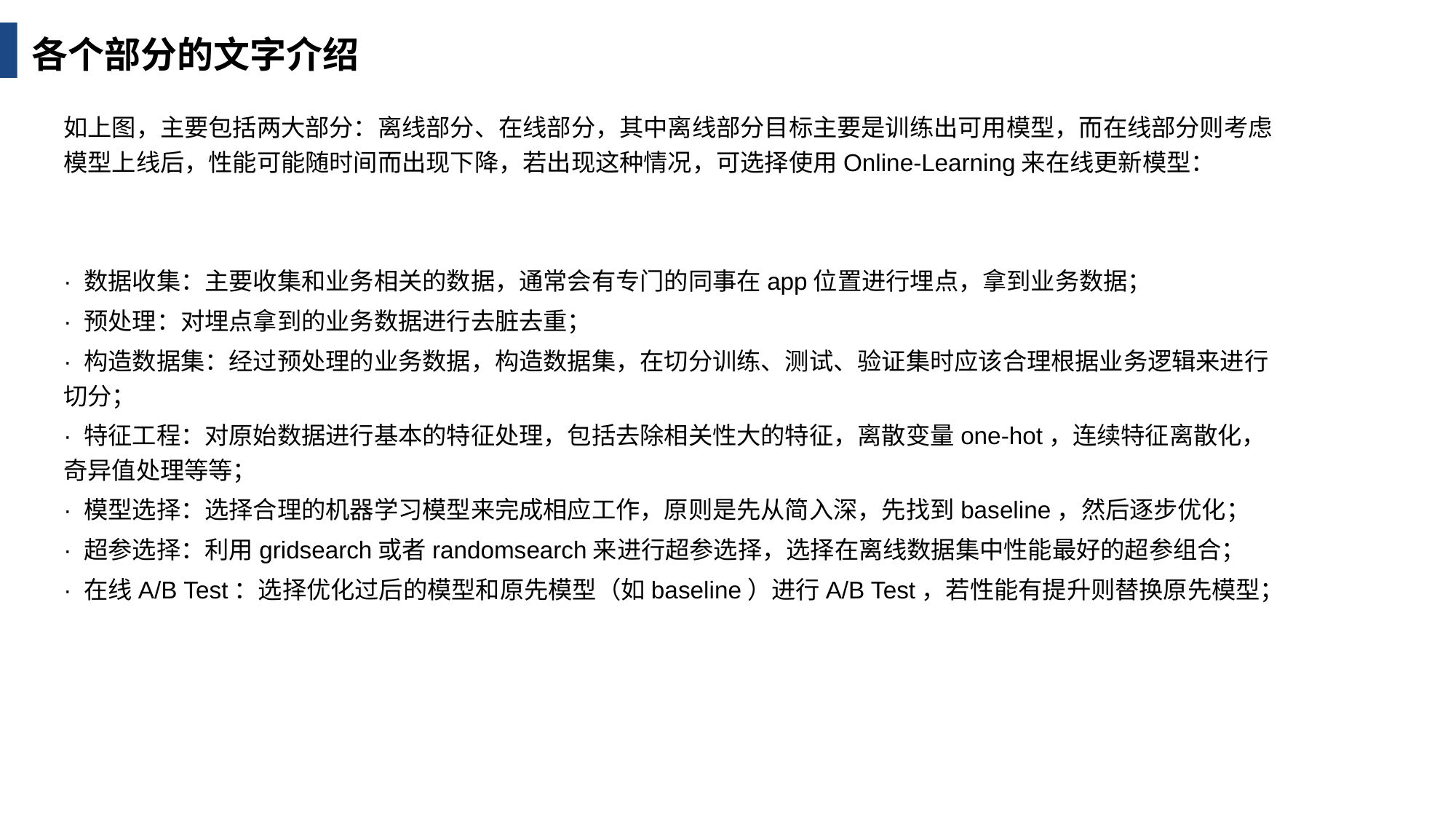

各个部分的文字介绍
如上图，主要包括两大部分：离线部分、在线部分，其中离线部分目标主要是训练出可用模型，而在线部分则考虑模型上线后，性能可能随时间而出现下降，若出现这种情况，可选择使用Online-Learning来在线更新模型：

· 数据收集：主要收集和业务相关的数据，通常会有专门的同事在app位置进行埋点，拿到业务数据；
· 预处理：对埋点拿到的业务数据进行去脏去重；
· 构造数据集：经过预处理的业务数据，构造数据集，在切分训练、测试、验证集时应该合理根据业务逻辑来进行切分；
· 特征工程：对原始数据进行基本的特征处理，包括去除相关性大的特征，离散变量one-hot，连续特征离散化，奇异值处理等等；
· 模型选择：选择合理的机器学习模型来完成相应工作，原则是先从简入深，先找到baseline，然后逐步优化；
· 超参选择：利用gridsearch或者randomsearch来进行超参选择，选择在离线数据集中性能最好的超参组合；
· 在线A/B Test：选择优化过后的模型和原先模型（如baseline）进行A/B Test，若性能有提升则替换原先模型；